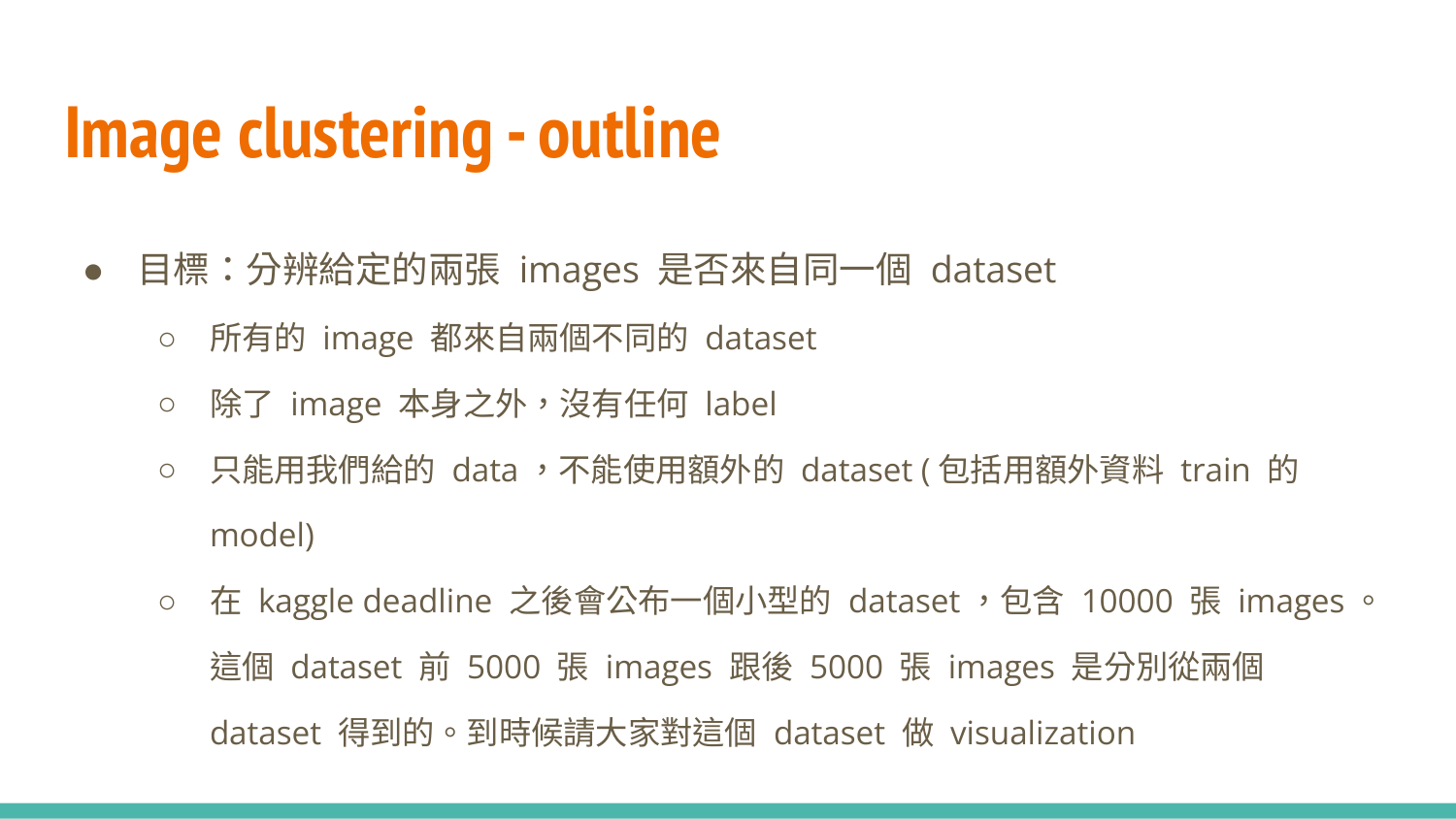

# Image clustering - outline
目標：分辨給定的兩張 images 是否來自同一個 dataset
所有的 image 都來自兩個不同的 dataset
除了 image 本身之外，沒有任何 label
只能用我們給的 data，不能使用額外的 dataset (包括用額外資料 train 的 model)
在 kaggle deadline 之後會公布一個小型的 dataset，包含 10000 張 images。這個 dataset 前 5000 張 images 跟後 5000 張 images 是分別從兩個 dataset 得到的。到時候請大家對這個 dataset 做 visualization